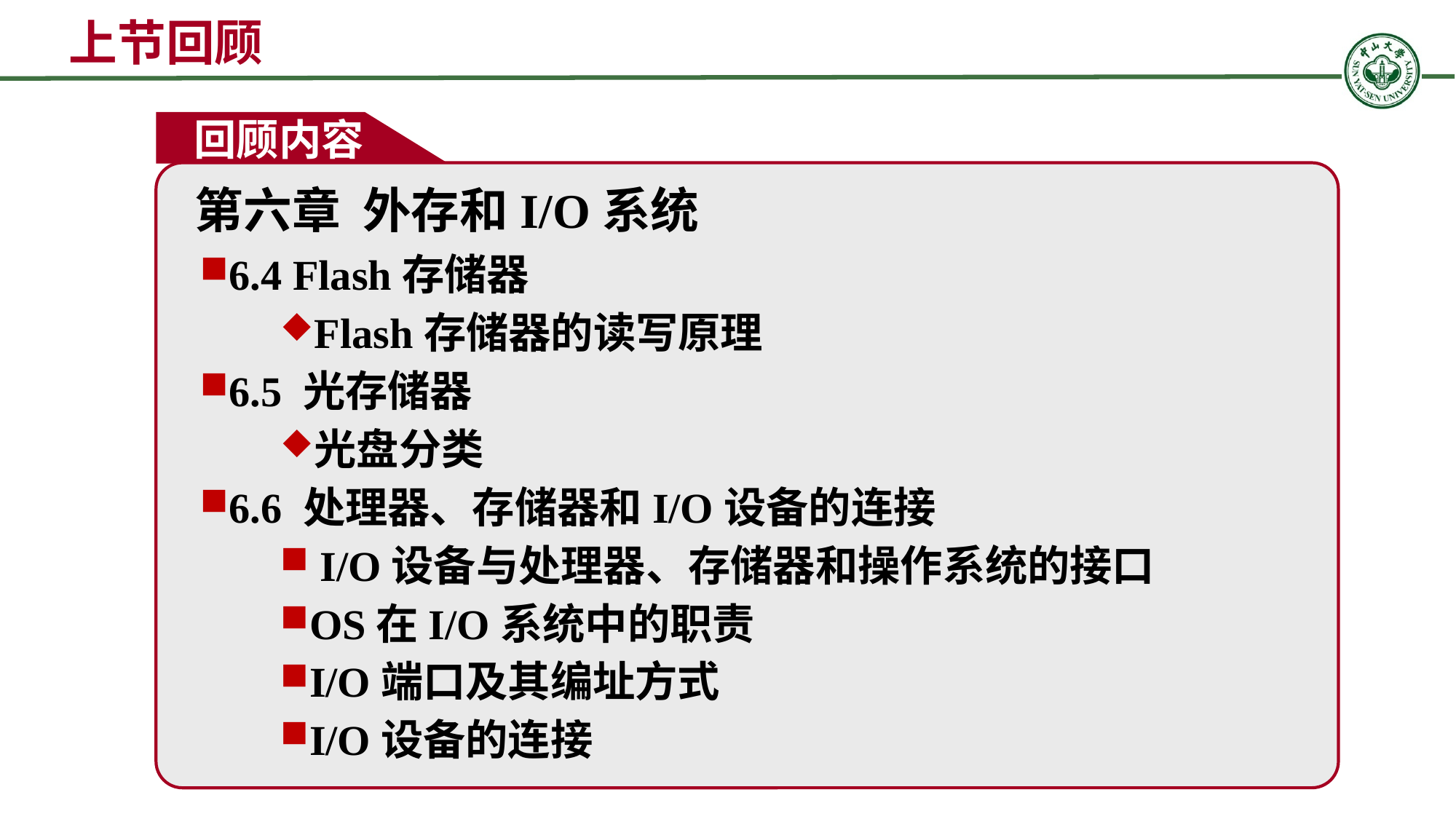

上节回顾
回顾内容

第六章  外存和I/O系统
6.4 Flash存储器
Flash存储器的读写原理
6.5 光存储器
光盘分类
6.6 处理器、存储器和I/O设备的连接
 I/O设备与处理器、存储器和操作系统的接口
OS在I/O系统中的职责
I/O端口及其编址方式
I/O设备的连接